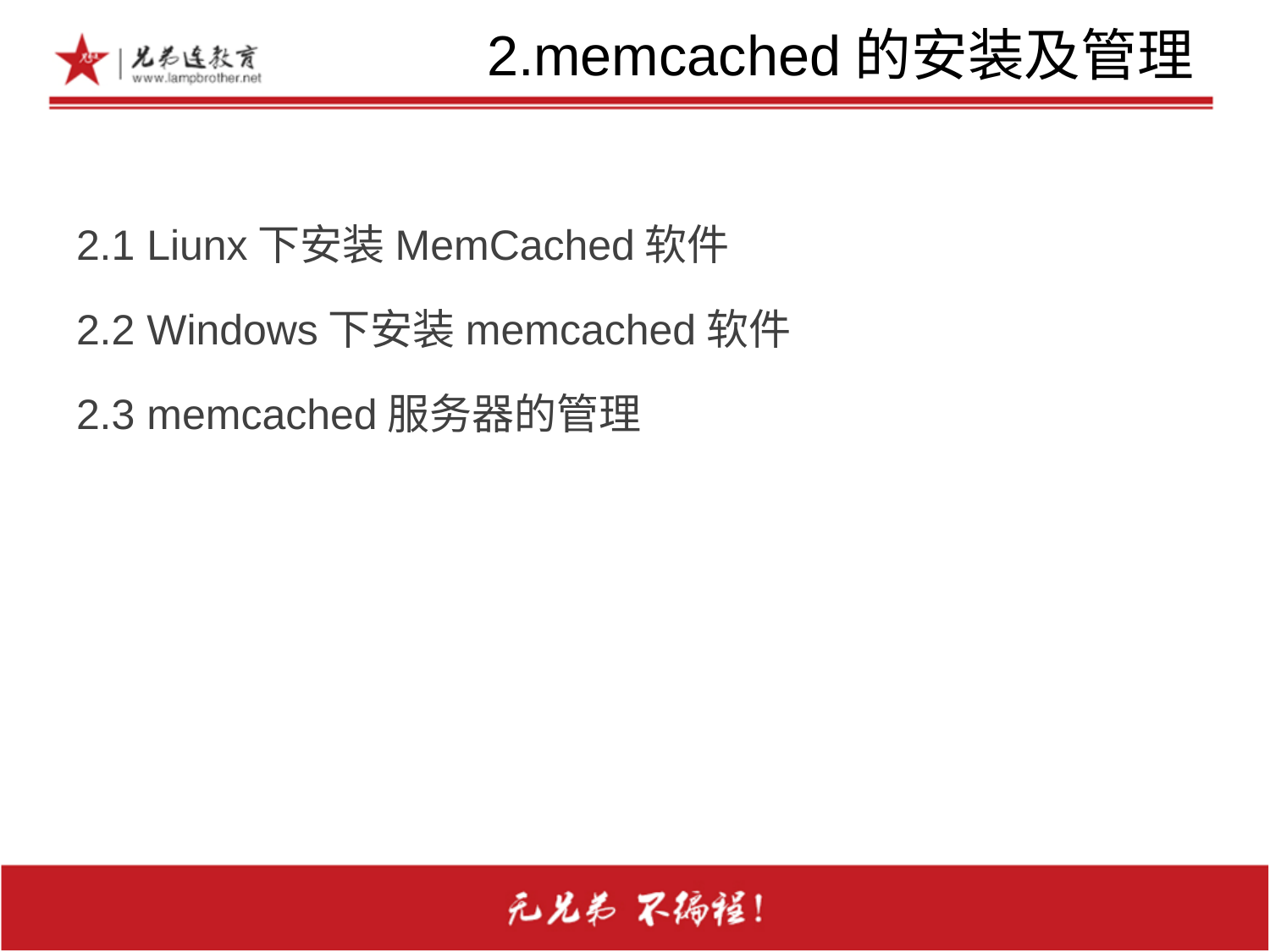

# 2.memcached的安装及管理
2.1 Liunx下安装MemCached软件
2.2 Windows下安装memcached软件
2.3 memcached服务器的管理